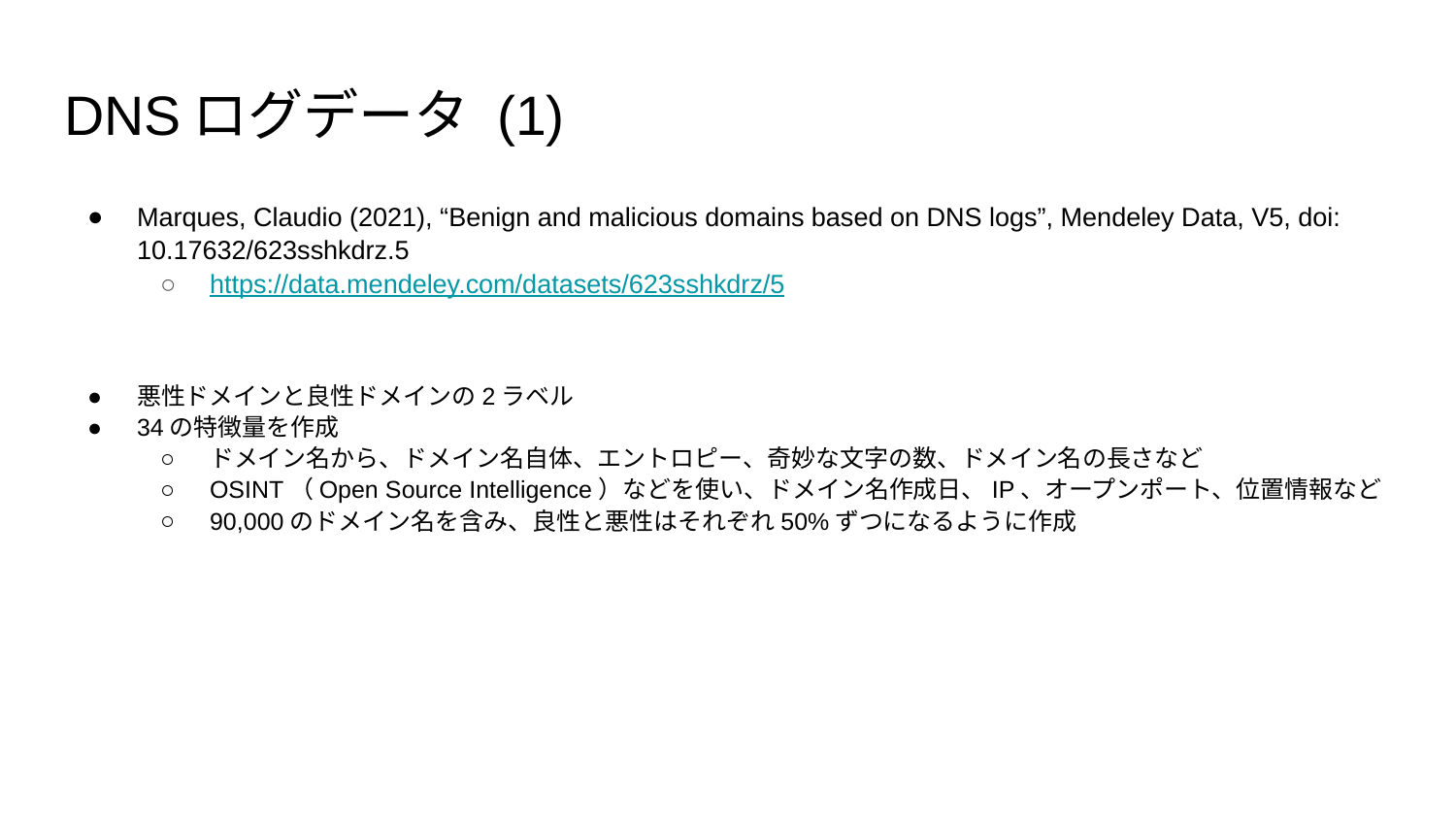

# DNSログデータ (1)
Marques, Claudio (2021), “Benign and malicious domains based on DNS logs”, Mendeley Data, V5, doi: 10.17632/623sshkdrz.5
https://data.mendeley.com/datasets/623sshkdrz/5

悪性ドメインと良性ドメインの2ラベル
34の特徴量を作成
ドメイン名から、ドメイン名自体、エントロピー、奇妙な文字の数、ドメイン名の長さなど
OSINT（Open Source Intelligence）などを使い、ドメイン名作成日、IP、オープンポート、位置情報など
90,000のドメイン名を含み、良性と悪性はそれぞれ50%ずつになるように作成